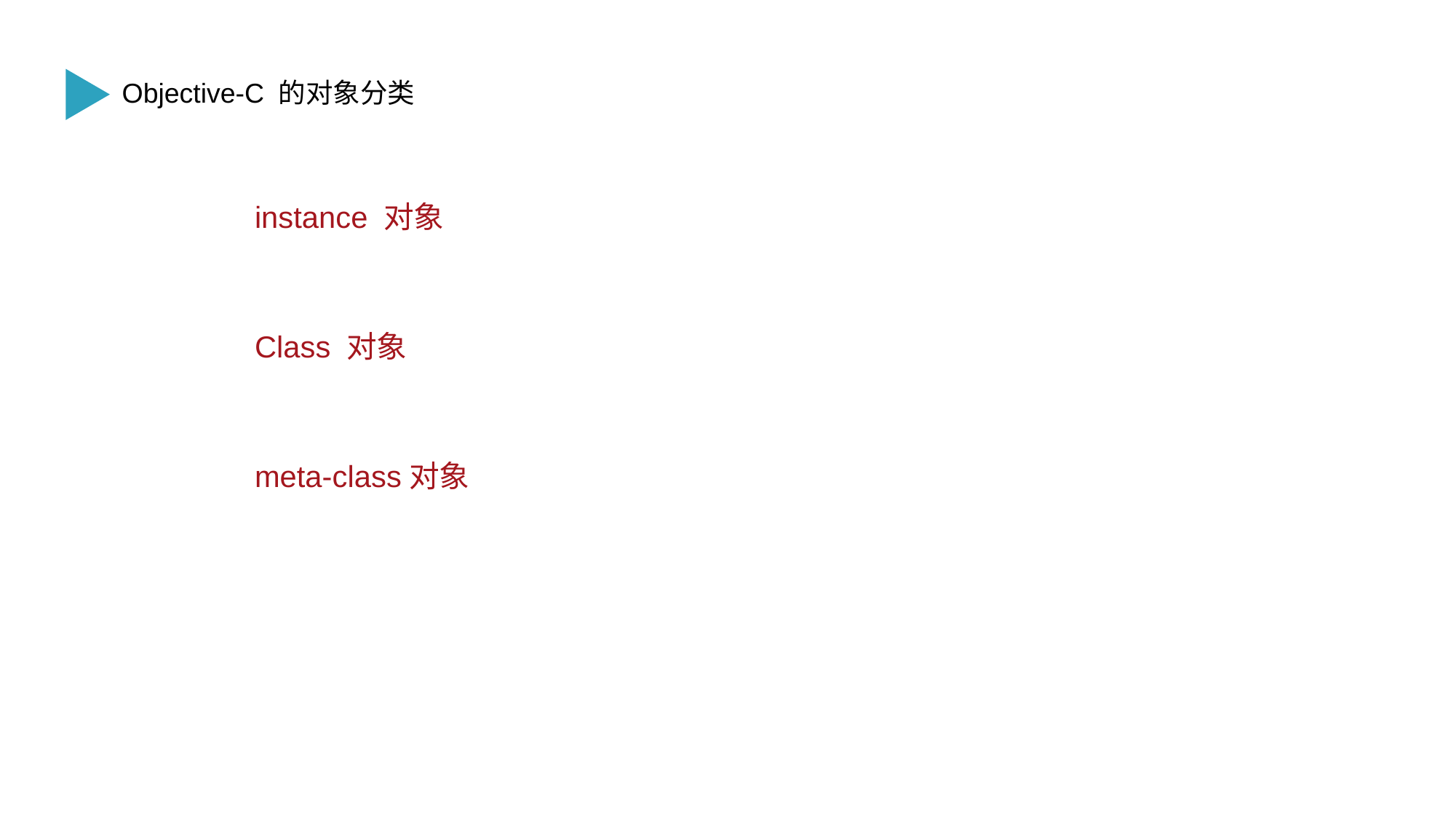

Objective-C 的对象分类

instance 对象
Class 对象
meta-class对象